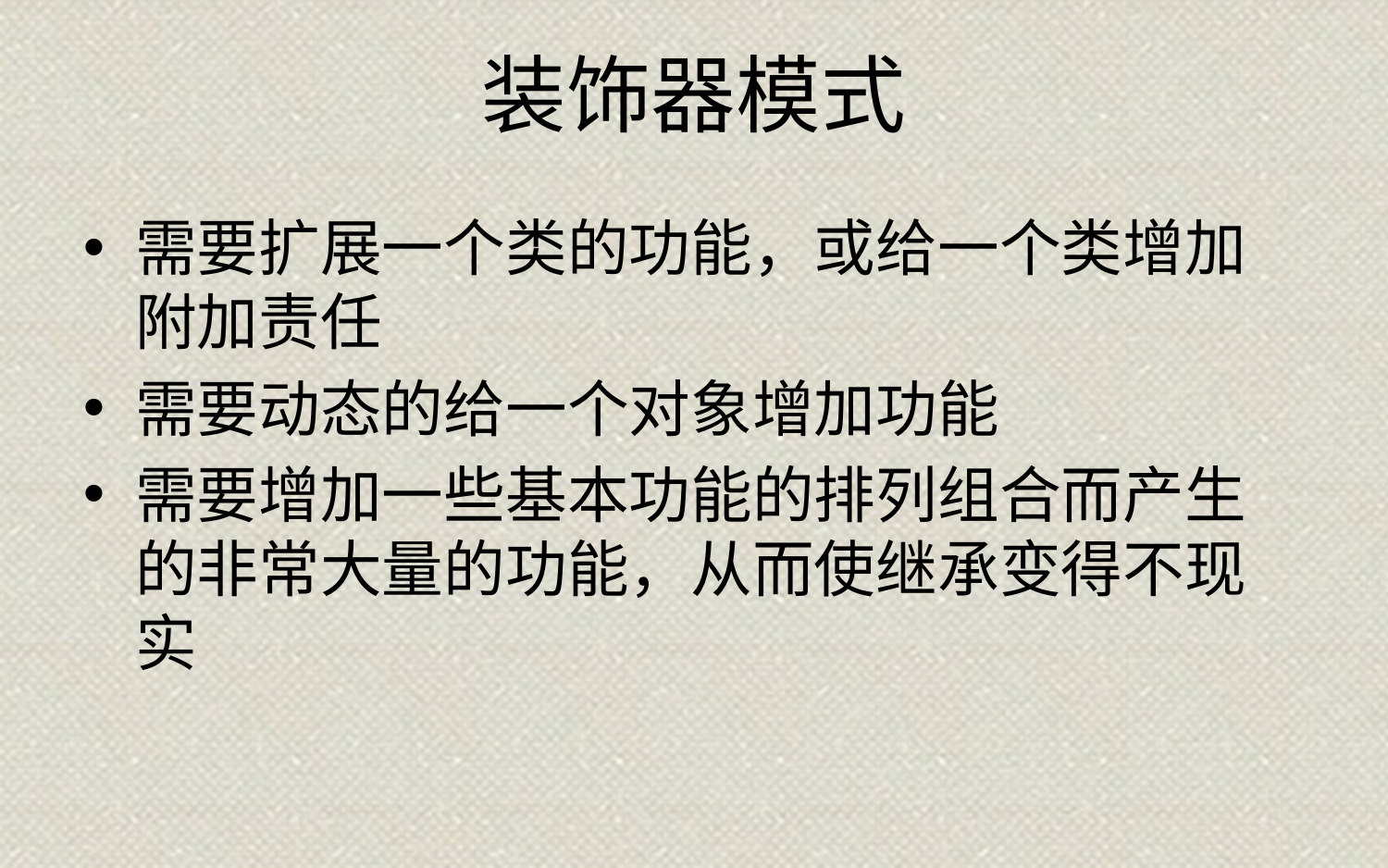

# 装饰器模式
需要扩展一个类的功能，或给一个类增加附加责任
需要动态的给一个对象增加功能
需要增加一些基本功能的排列组合而产生的非常大量的功能，从而使继承变得不现实